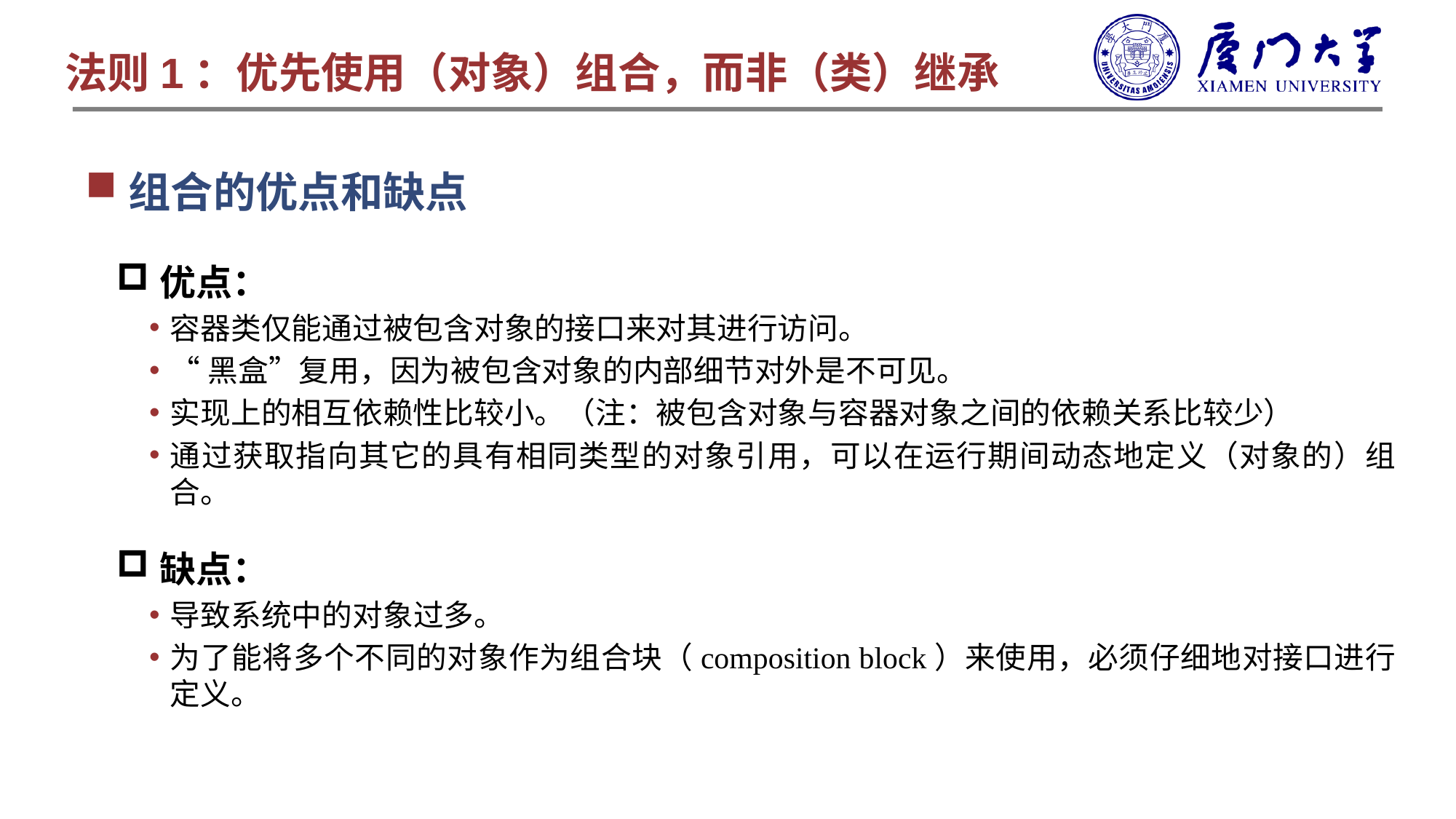

法则1：优先使用（对象）组合，而非（类）继承
组合的优点和缺点
优点：
容器类仅能通过被包含对象的接口来对其进行访问。
“黑盒”复用，因为被包含对象的内部细节对外是不可见。
实现上的相互依赖性比较小。（注：被包含对象与容器对象之间的依赖关系比较少）
通过获取指向其它的具有相同类型的对象引用，可以在运行期间动态地定义（对象的）组合。
缺点：
导致系统中的对象过多。
为了能将多个不同的对象作为组合块（composition block）来使用，必须仔细地对接口进行定义。